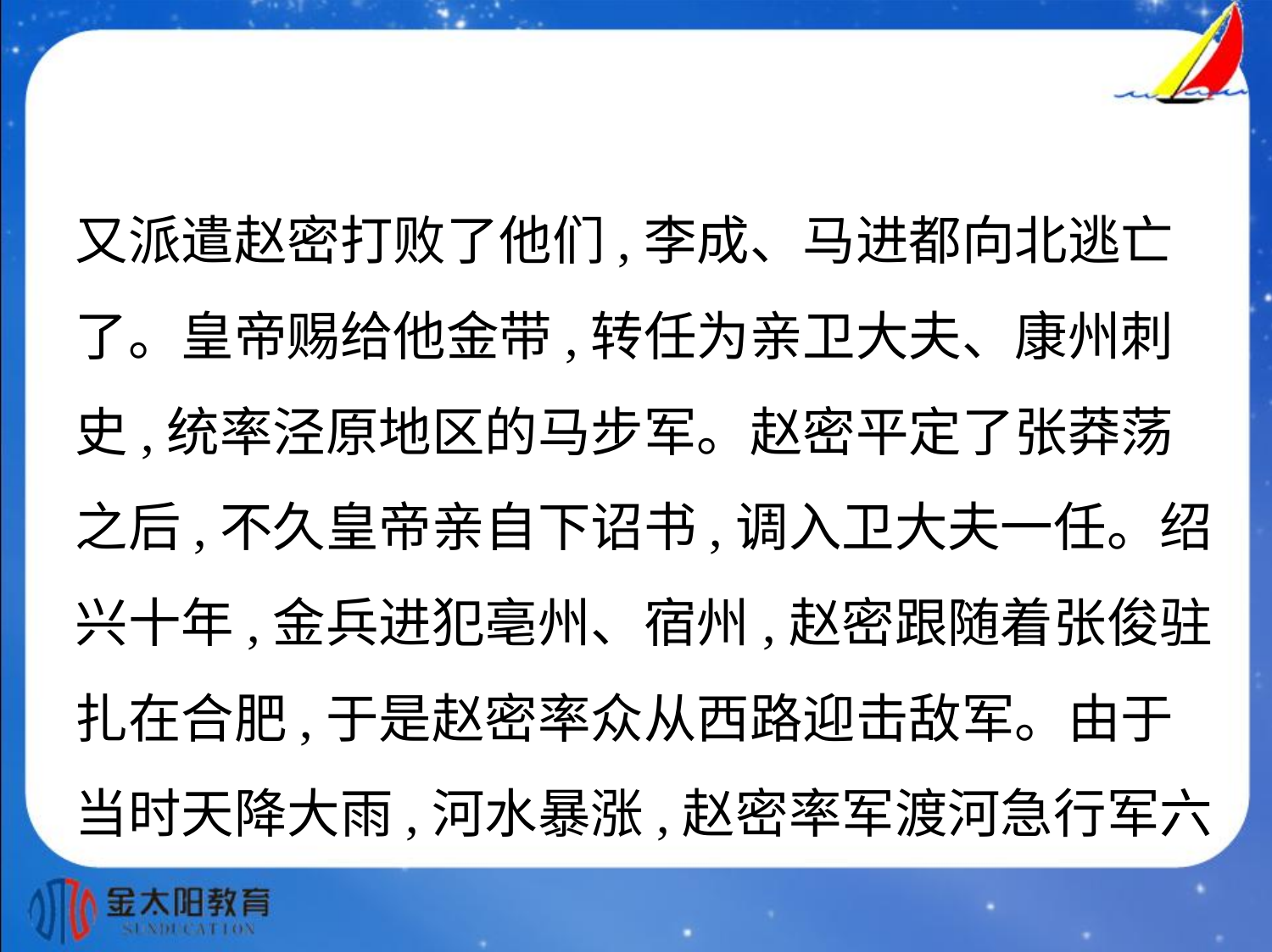

又派遣赵密打败了他们,李成、马进都向北逃亡
了。皇帝赐给他金带,转任为亲卫大夫、康州刺
史,统率泾原地区的马步军。赵密平定了张莽荡
之后,不久皇帝亲自下诏书,调入卫大夫一任。绍
兴十年,金兵进犯亳州、宿州,赵密跟随着张俊驻
扎在合肥,于是赵密率众从西路迎击敌军。由于
当时天降大雨,河水暴涨,赵密率军渡河急行军六